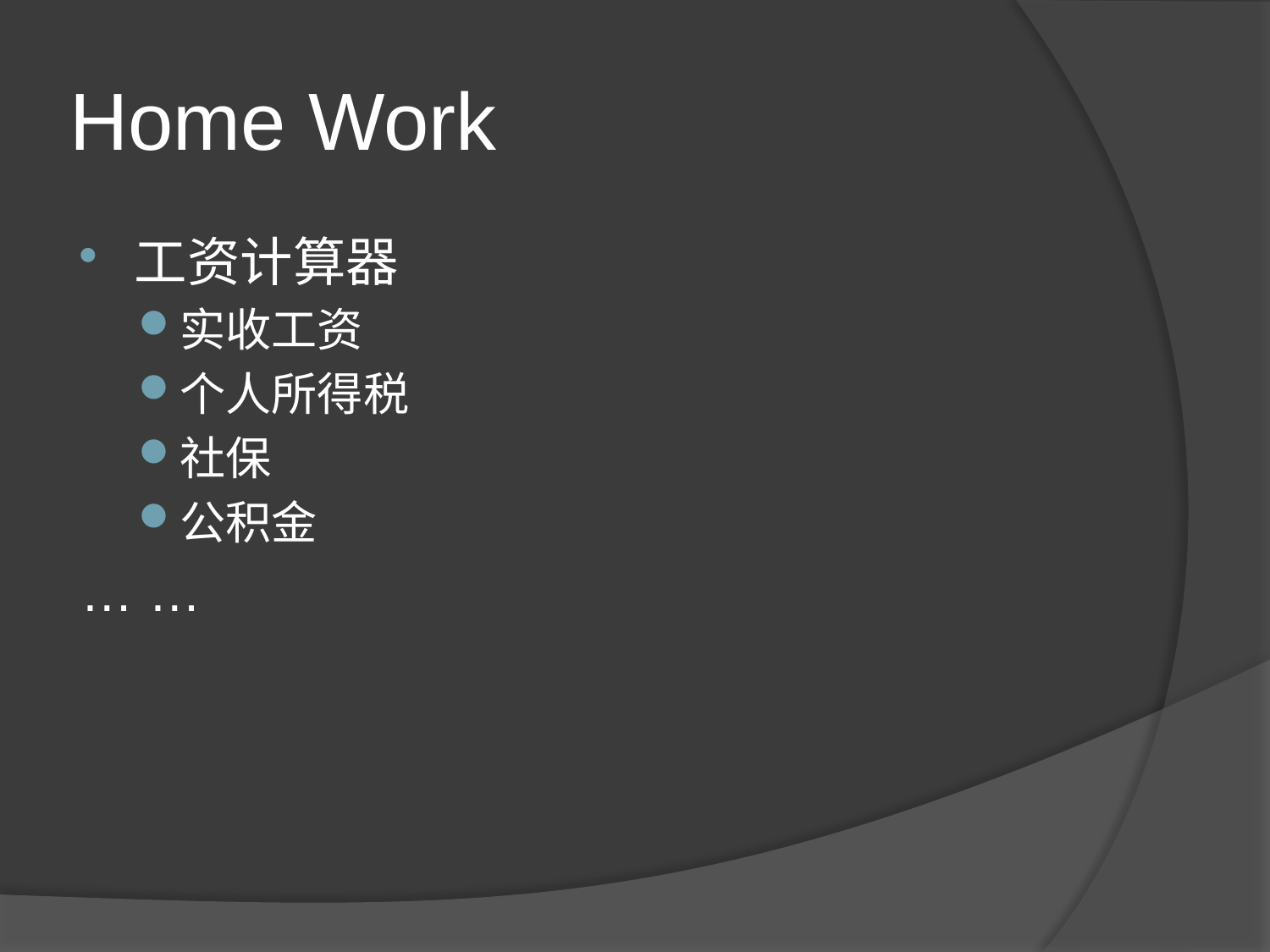

# Home Work
工资计算器
实收工资
个人所得税
社保
公积金
… …